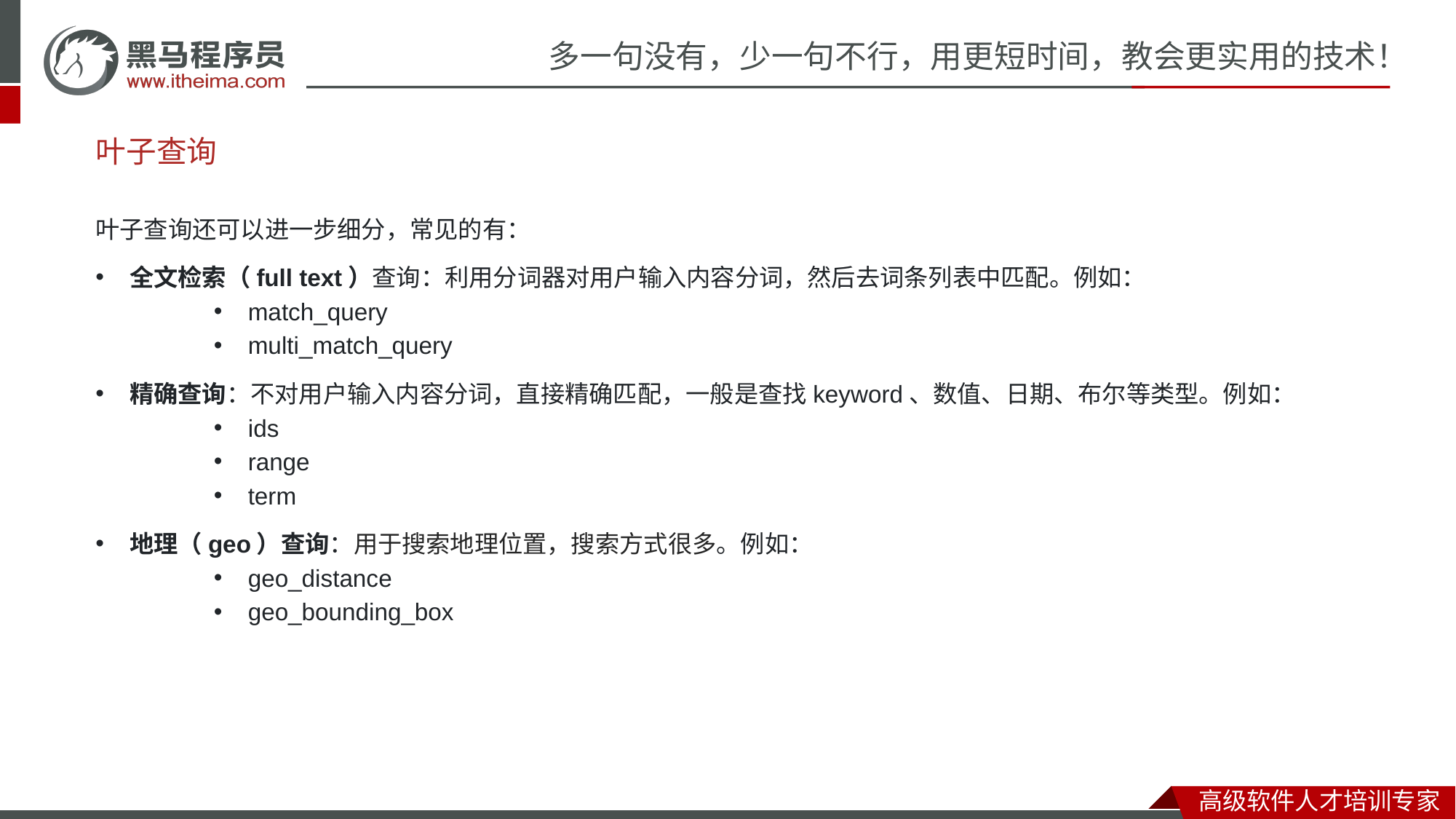

# 叶子查询
叶子查询还可以进一步细分，常见的有：
全文检索（full text）查询：利用分词器对用户输入内容分词，然后去词条列表中匹配。例如：
match_query
multi_match_query
精确查询：不对用户输入内容分词，直接精确匹配，一般是查找keyword、数值、日期、布尔等类型。例如：
ids
range
term
地理（geo）查询：用于搜索地理位置，搜索方式很多。例如：
geo_distance
geo_bounding_box